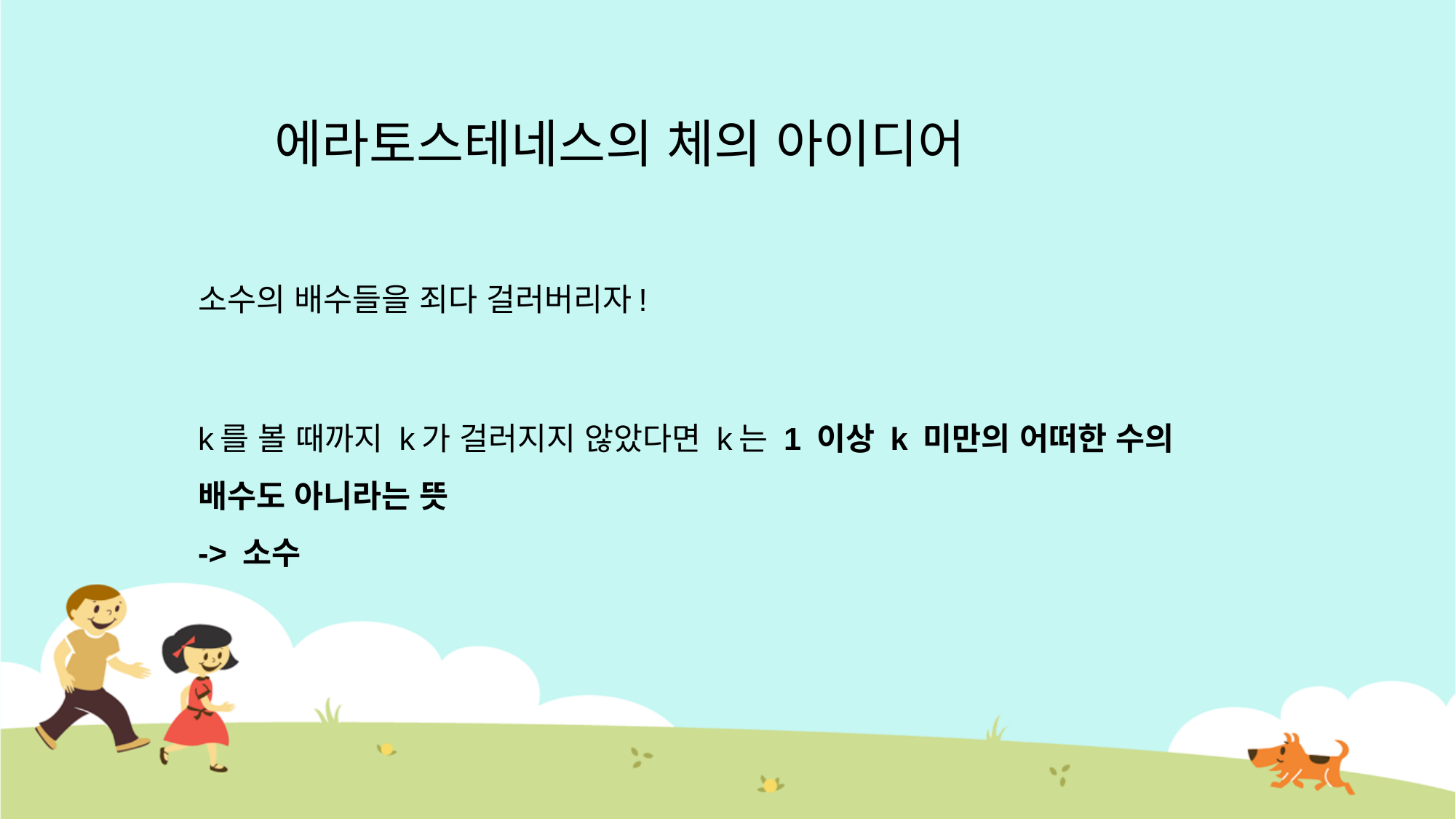

# 에라토스테네스의 체의 아이디어
소수의 배수들을 죄다 걸러버리자!

k를 볼 때까지 k가 걸러지지 않았다면 k는 1 이상 k 미만의 어떠한 수의 배수도 아니라는 뜻
-> 소수